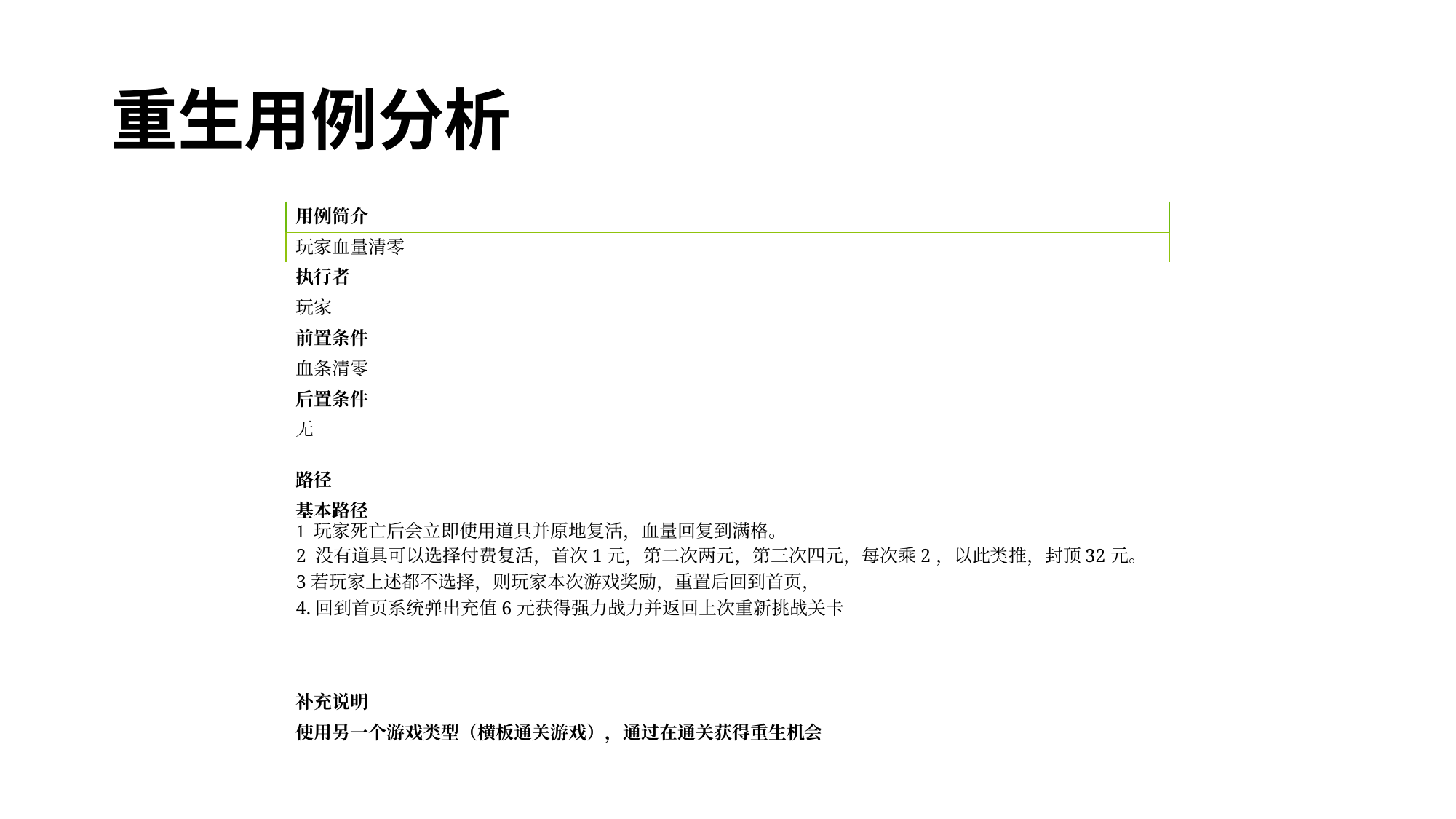

# 重生用例分析
| 用例简介 |
| --- |
| 玩家血量清零 |
| 执行者 |
| 玩家 |
| 前置条件 |
| 血条清零 |
| 后置条件 |
| 无 |
| 路径 |
| 基本路径  1 玩家死亡后会立即使用道具并原地复活，血量回复到满格。  2 没有道具可以选择付费复活，首次1元，第二次两元，第三次四元，每次乘2，以此类推，封顶32元。  3若玩家上述都不选择，则玩家本次游戏奖励，重置后回到首页，  4.回到首页系统弹出充值6元获得强力战力并返回上次重新挑战关卡 |
| 补充说明 |
| 使用另一个游戏类型（横板通关游戏），通过在通关获得重生机会 |